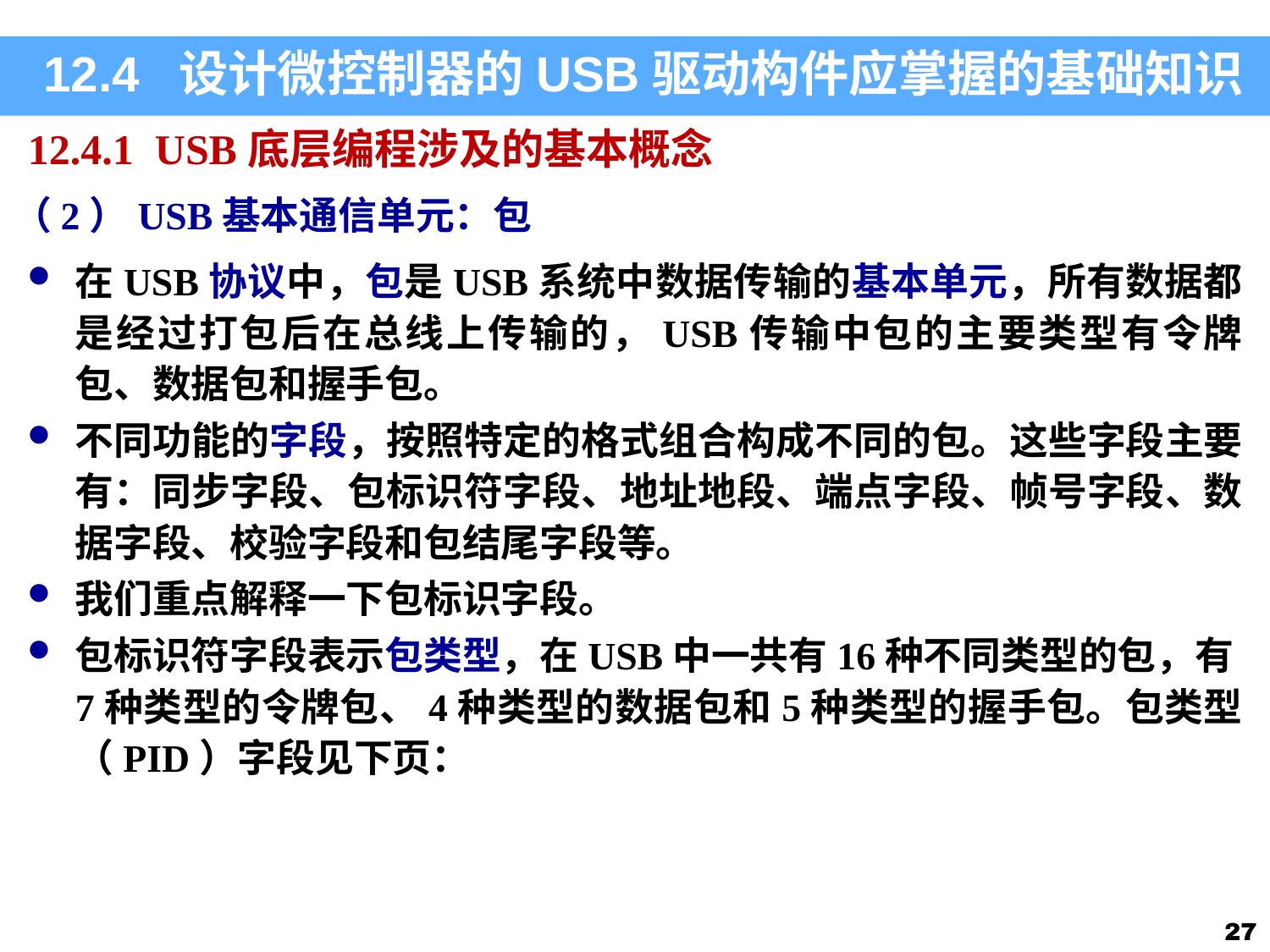

12.4  设计微控制器的USB驱动构件应掌握的基础知识
12.4.1  USB底层编程涉及的基本概念
（2）USB基本通信单元：包
在USB协议中，包是USB系统中数据传输的基本单元，所有数据都是经过打包后在总线上传输的，USB传输中包的主要类型有令牌包、数据包和握手包。
不同功能的字段，按照特定的格式组合构成不同的包。这些字段主要有：同步字段、包标识符字段、地址地段、端点字段、帧号字段、数据字段、校验字段和包结尾字段等。
我们重点解释一下包标识字段。
包标识符字段表示包类型，在USB中一共有16种不同类型的包，有7种类型的令牌包、4种类型的数据包和5种类型的握手包。包类型（PID）字段见下页：

27